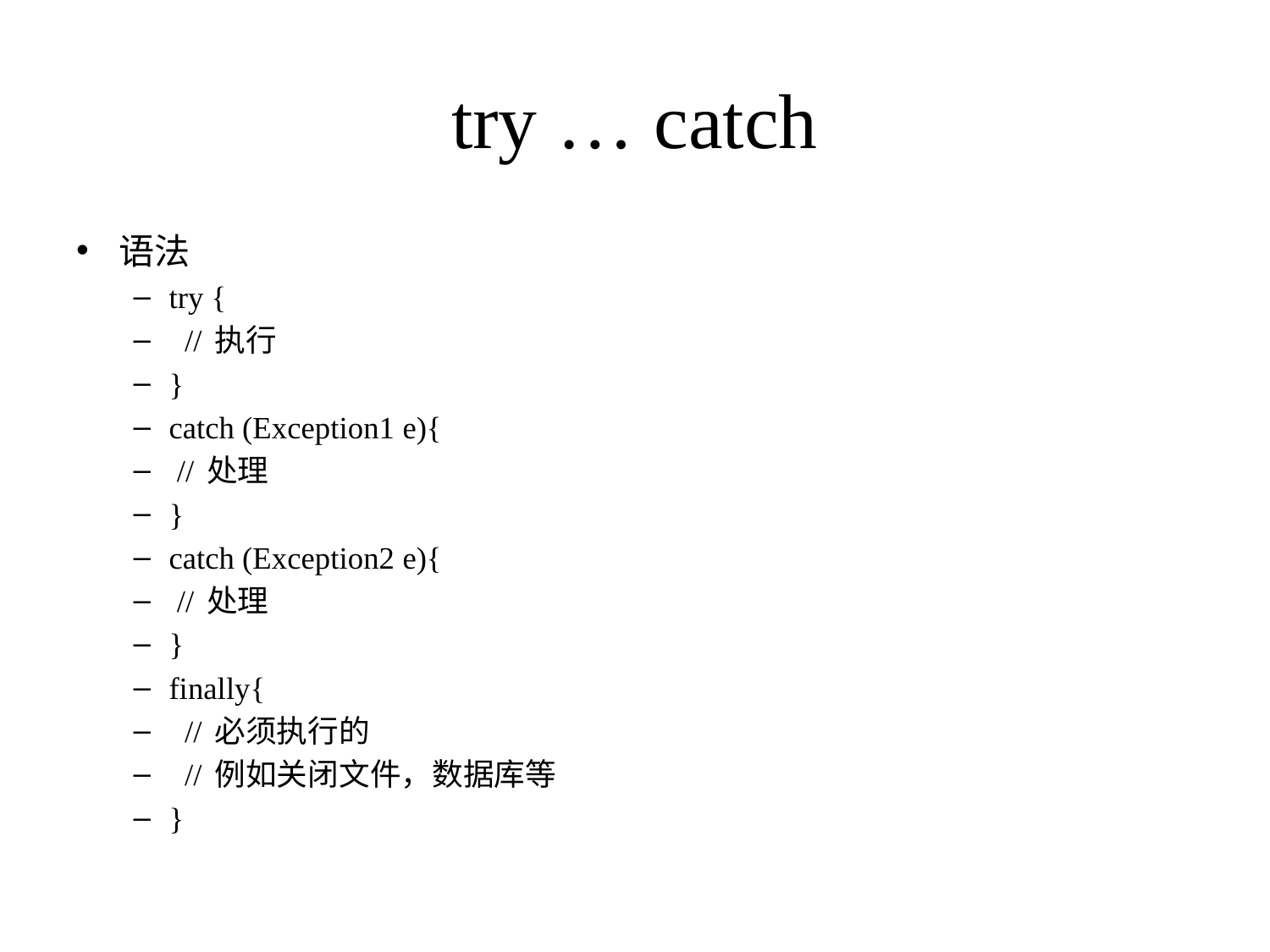

# try … catch
语法
try {
  // 执行
}
catch (Exception1 e){
 // 处理
}
catch (Exception2 e){
 // 处理
}
finally{
  // 必须执行的
  // 例如关闭文件，数据库等
}